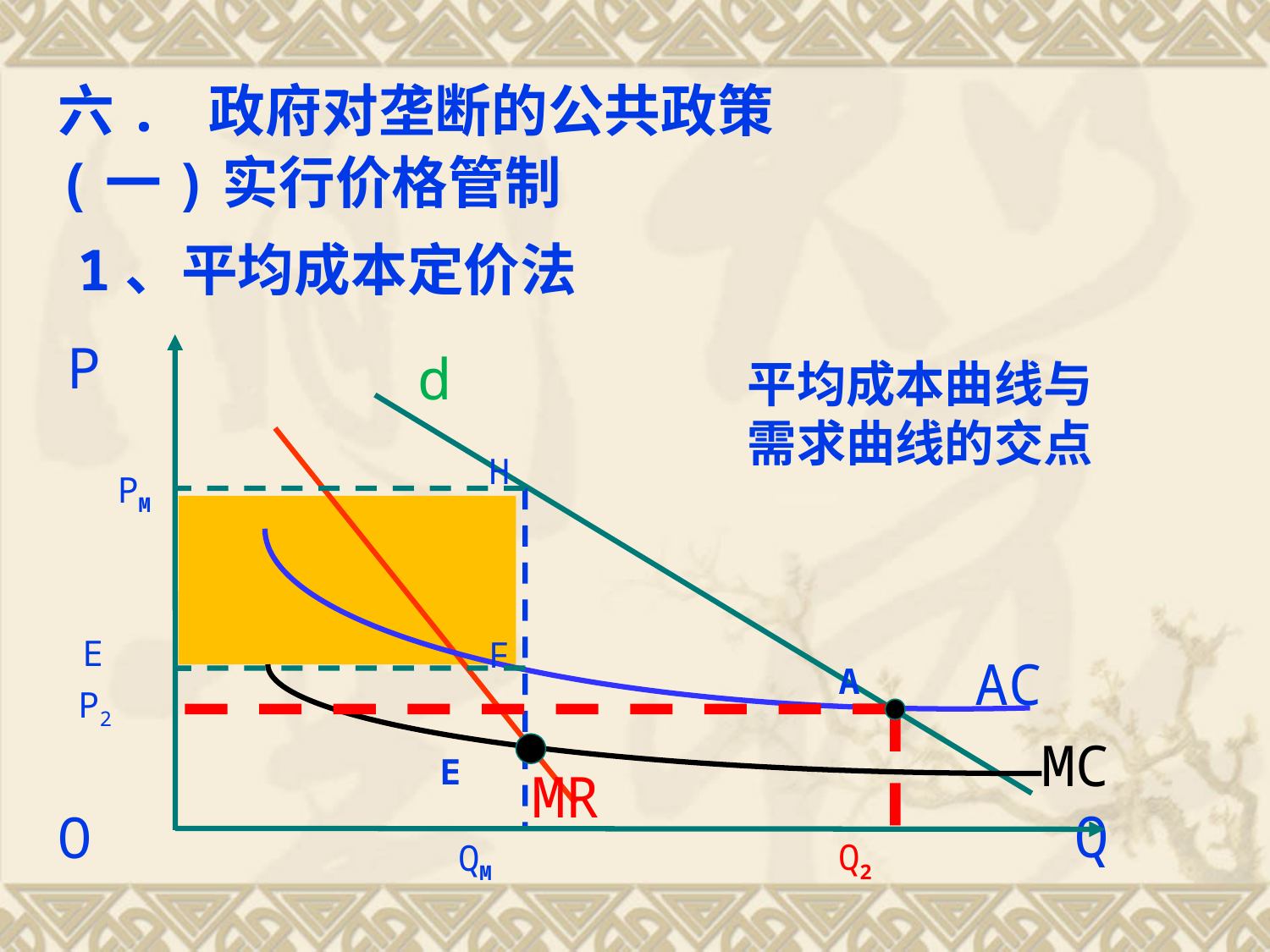

六. 政府对垄断的公共政策
(一)实行价格管制
1、平均成本定价法
P

平均成本曲线与
需求曲线的交点
d

H
PM

E
F
AC
A

P2

MC

E
MR
Q
O

Q2
QM